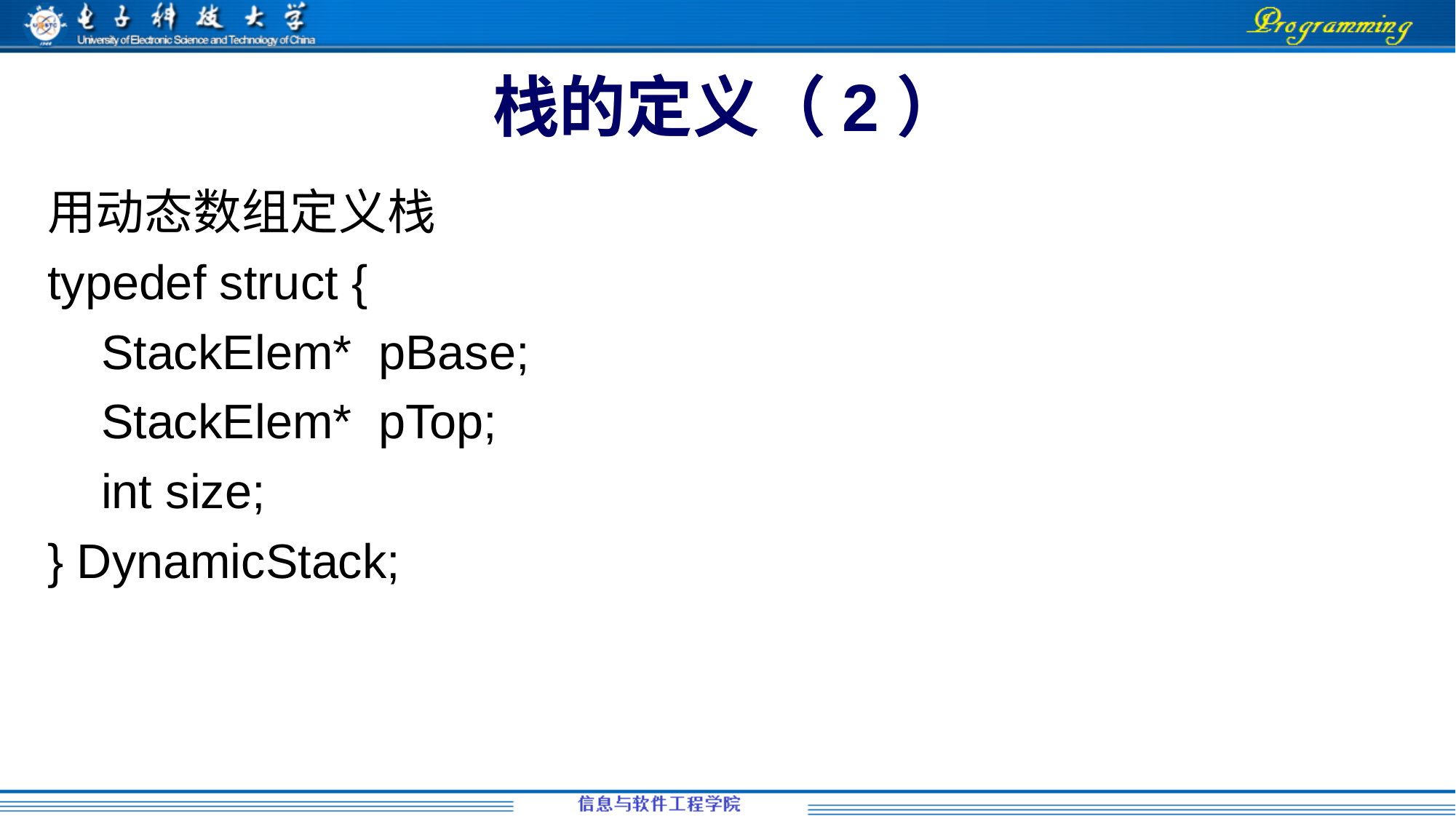

# 栈的定义（2）
用动态数组定义栈
typedef struct {
    StackElem*  pBase;
    StackElem*  pTop;
    int size;
} DynamicStack;